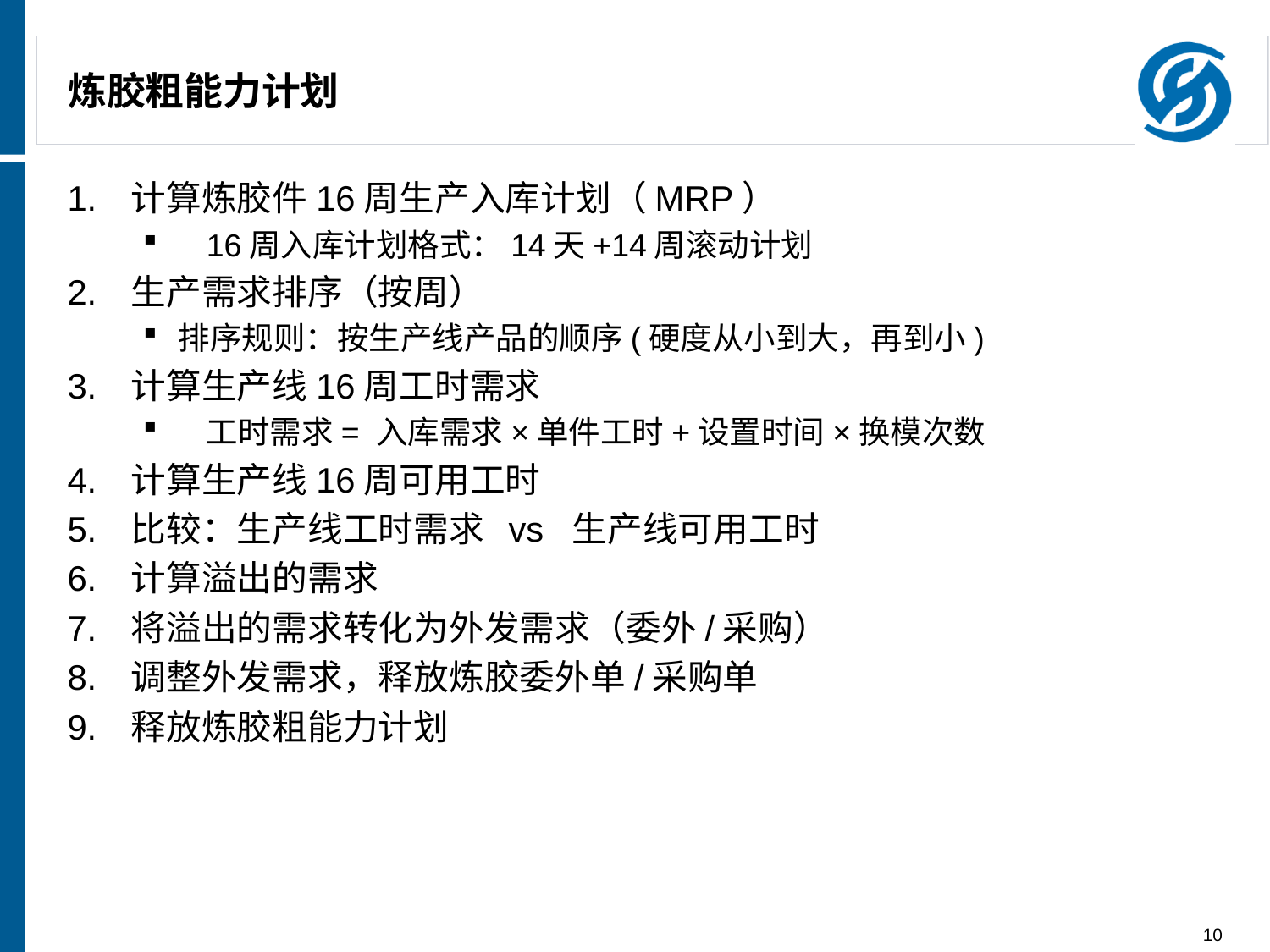

# 炼胶粗能力计划
计算炼胶件16周生产入库计划（MRP）
16周入库计划格式：14天+14周滚动计划
生产需求排序（按周）
排序规则：按生产线产品的顺序(硬度从小到大，再到小)
计算生产线16周工时需求
工时需求= 入库需求×单件工时+设置时间×换模次数
计算生产线16周可用工时
比较：生产线工时需求  vs  生产线可用工时
计算溢出的需求
将溢出的需求转化为外发需求（委外/采购）
调整外发需求，释放炼胶委外单/采购单
释放炼胶粗能力计划
10